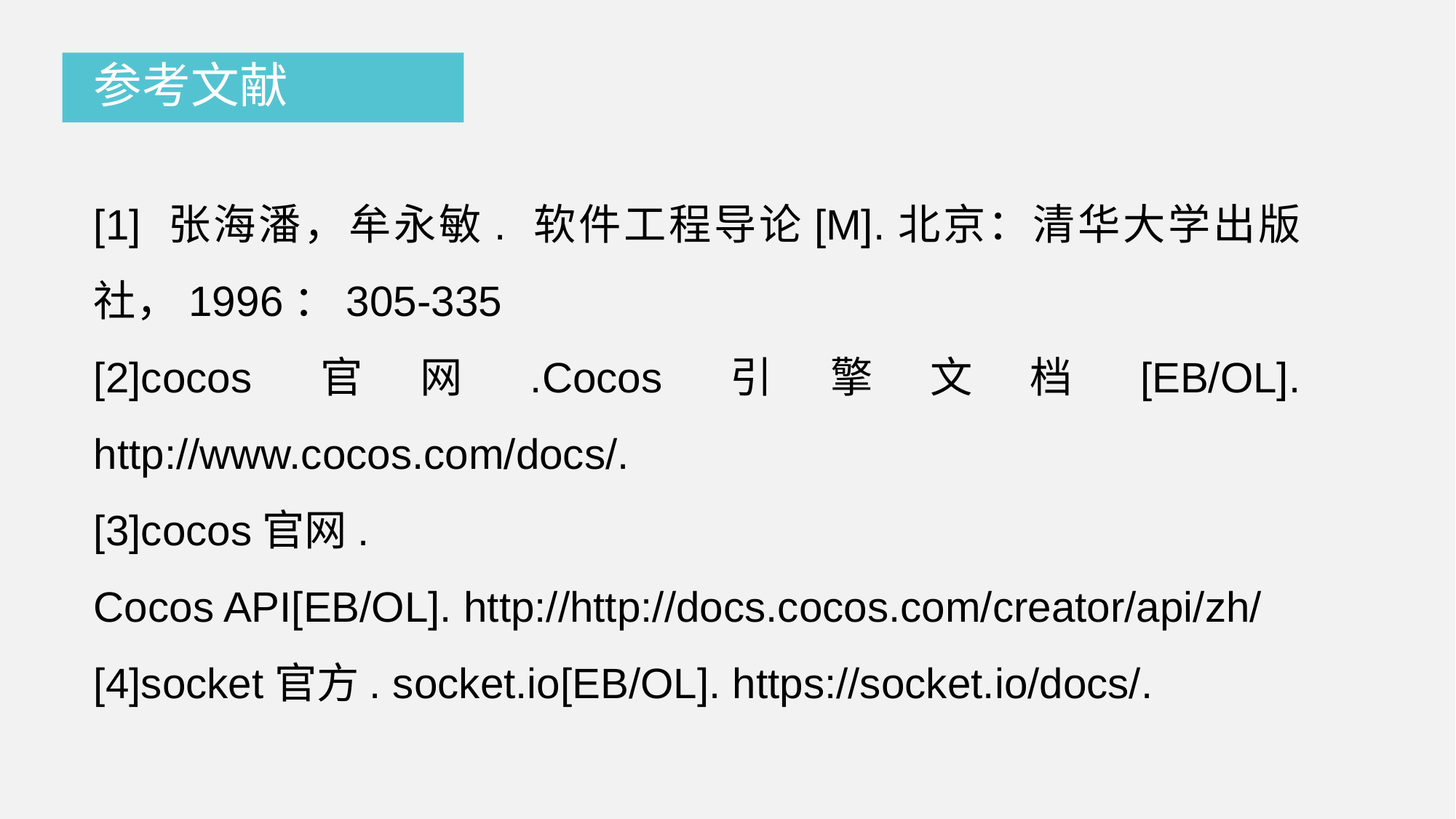

参考文献

[1] 张海潘，牟永敏. 软件工程导论[M].北京：清华大学出版社，1996：305-335
[2]cocos官网.Cocos引擎文档[EB/OL]. http://www.cocos.com/docs/.
[3]cocos官网.
Cocos API[EB/OL]. http://http://docs.cocos.com/creator/api/zh/
[4]socket官方. socket.io[EB/OL]. https://socket.io/docs/.